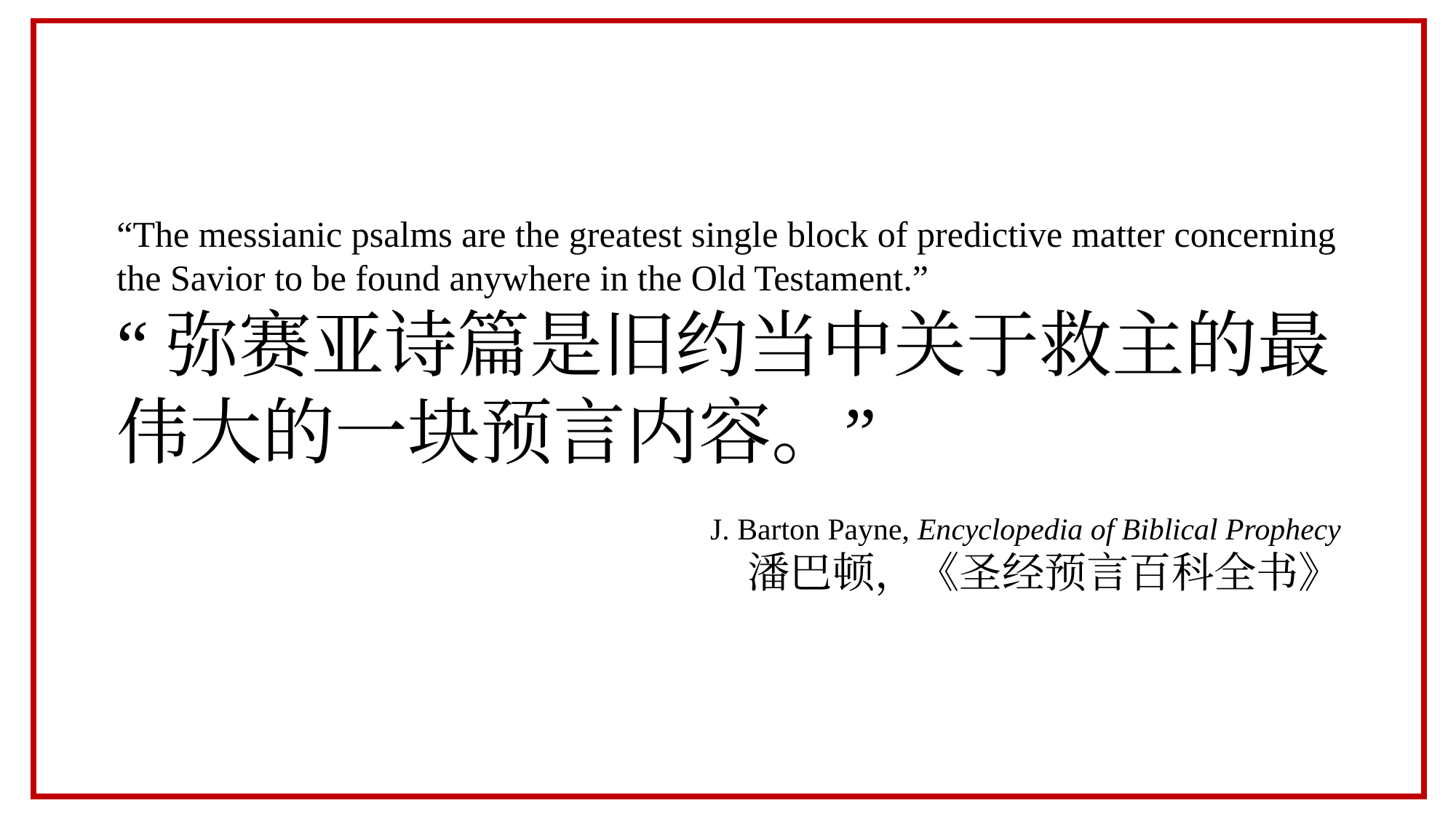

“The messianic psalms are the greatest single block of predictive matter concerning the Savior to be found anywhere in the Old Testament.”
“弥赛亚诗篇是旧约当中关于救主的最伟大的一块预言内容。”

J. Barton Payne, Encyclopedia of Biblical Prophecy
潘巴顿，《圣经预言百科全书》